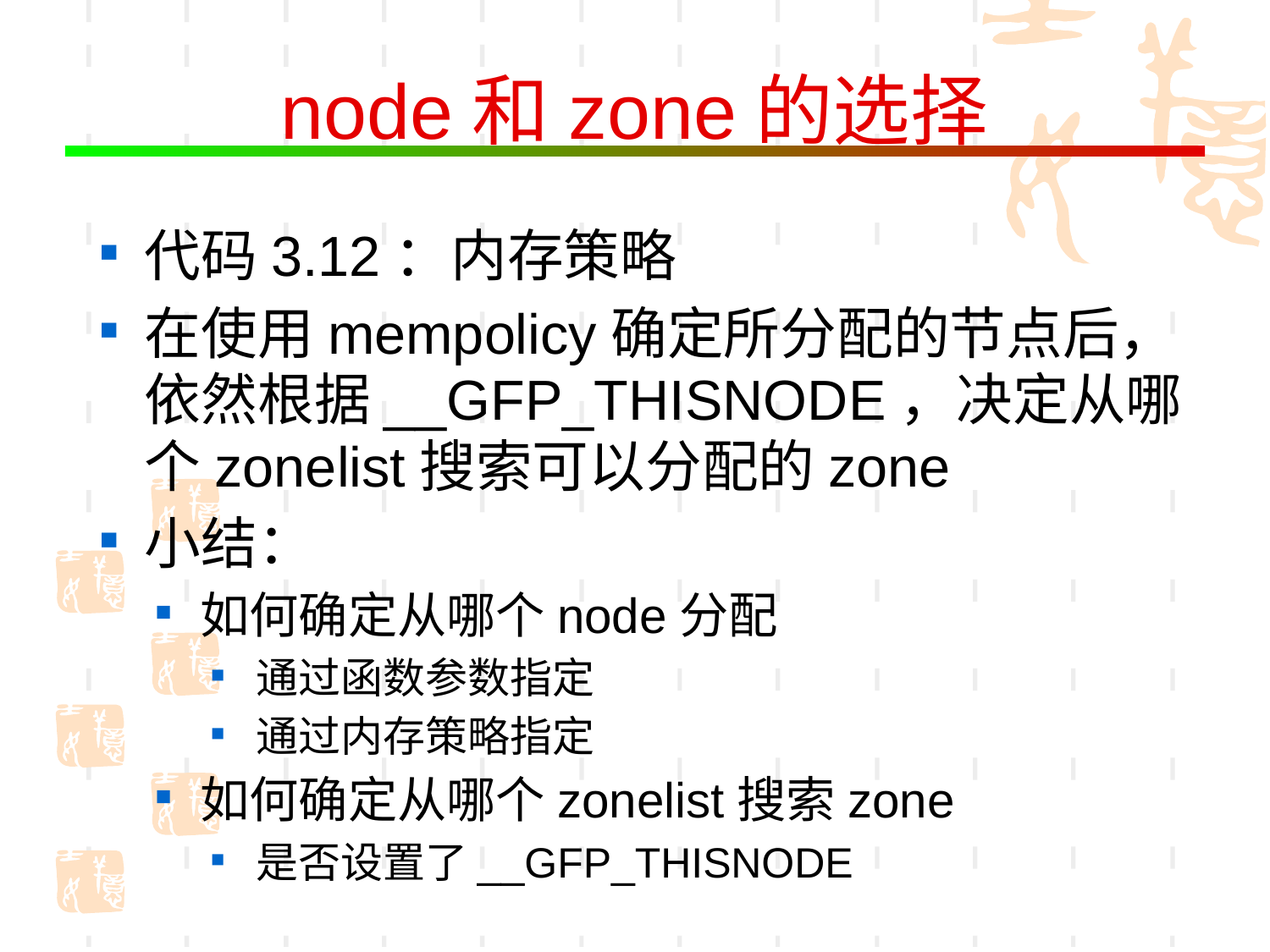

# node和zone的选择
代码3.12：内存策略
在使用mempolicy确定所分配的节点后，依然根据__GFP_THISNODE，决定从哪个zonelist搜索可以分配的zone
小结：
如何确定从哪个node分配
通过函数参数指定
通过内存策略指定
如何确定从哪个zonelist搜索zone
是否设置了__GFP_THISNODE